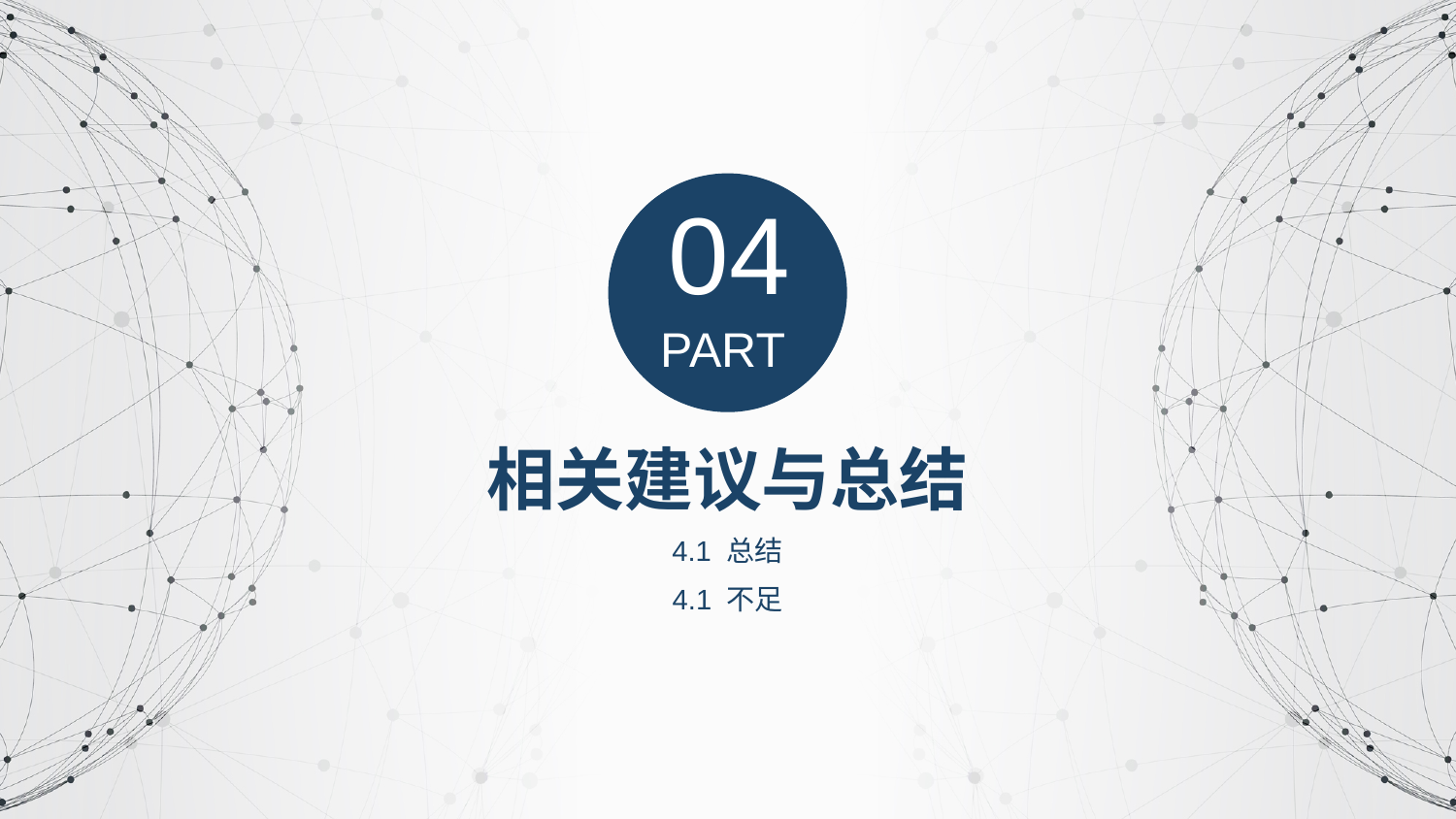

04
PART
相关建议与总结
4.1 总结
4.1 不足